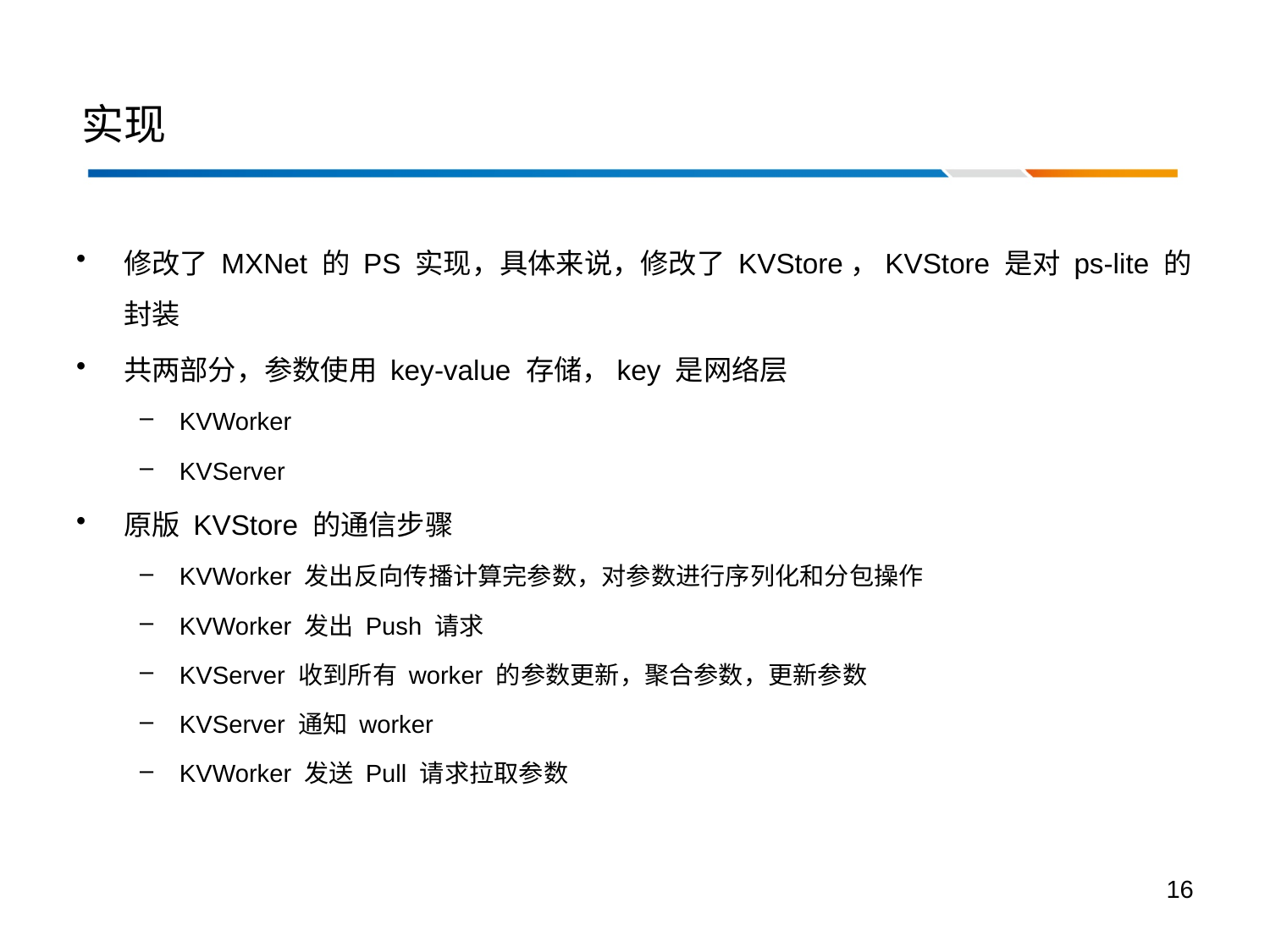

# 实现
修改了 MXNet 的 PS 实现，具体来说，修改了 KVStore，KVStore 是对 ps-lite 的封装
共两部分，参数使用 key-value 存储，key 是网络层
KVWorker
KVServer
原版 KVStore 的通信步骤
KVWorker 发出反向传播计算完参数，对参数进行序列化和分包操作
KVWorker 发出 Push 请求
KVServer 收到所有 worker 的参数更新，聚合参数，更新参数
KVServer 通知 worker
KVWorker 发送 Pull 请求拉取参数
16